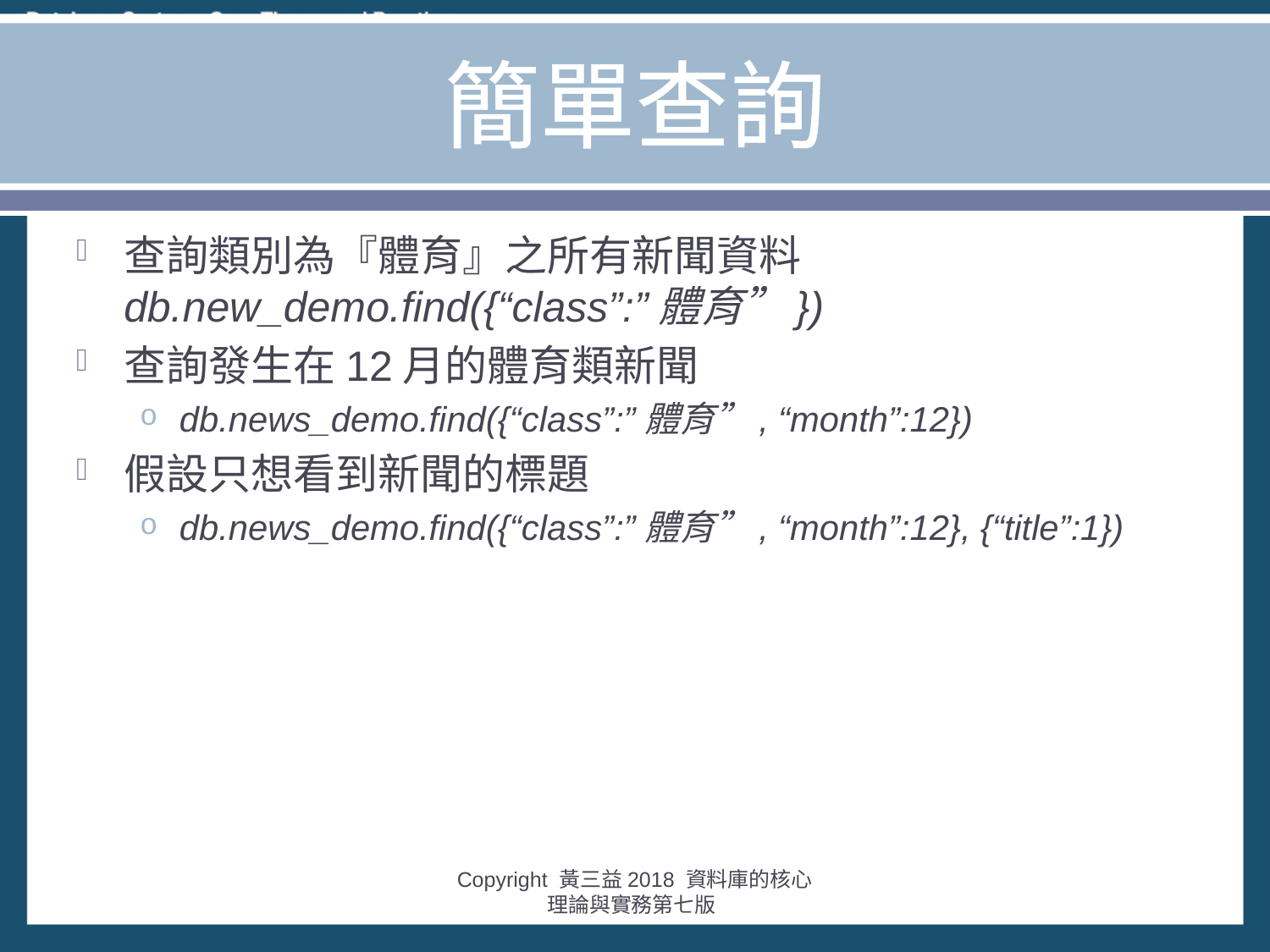

# 簡單查詢
查詢類別為『體育』之所有新聞資料db.new_demo.find({“class”:”體育”})
查詢發生在12月的體育類新聞
db.news_demo.find({“class”:”體育”, “month”:12})
假設只想看到新聞的標題
db.news_demo.find({“class”:”體育”, “month”:12}, {“title”:1})

Copyright 黃三益2018 資料庫的核心理論與實務第七版